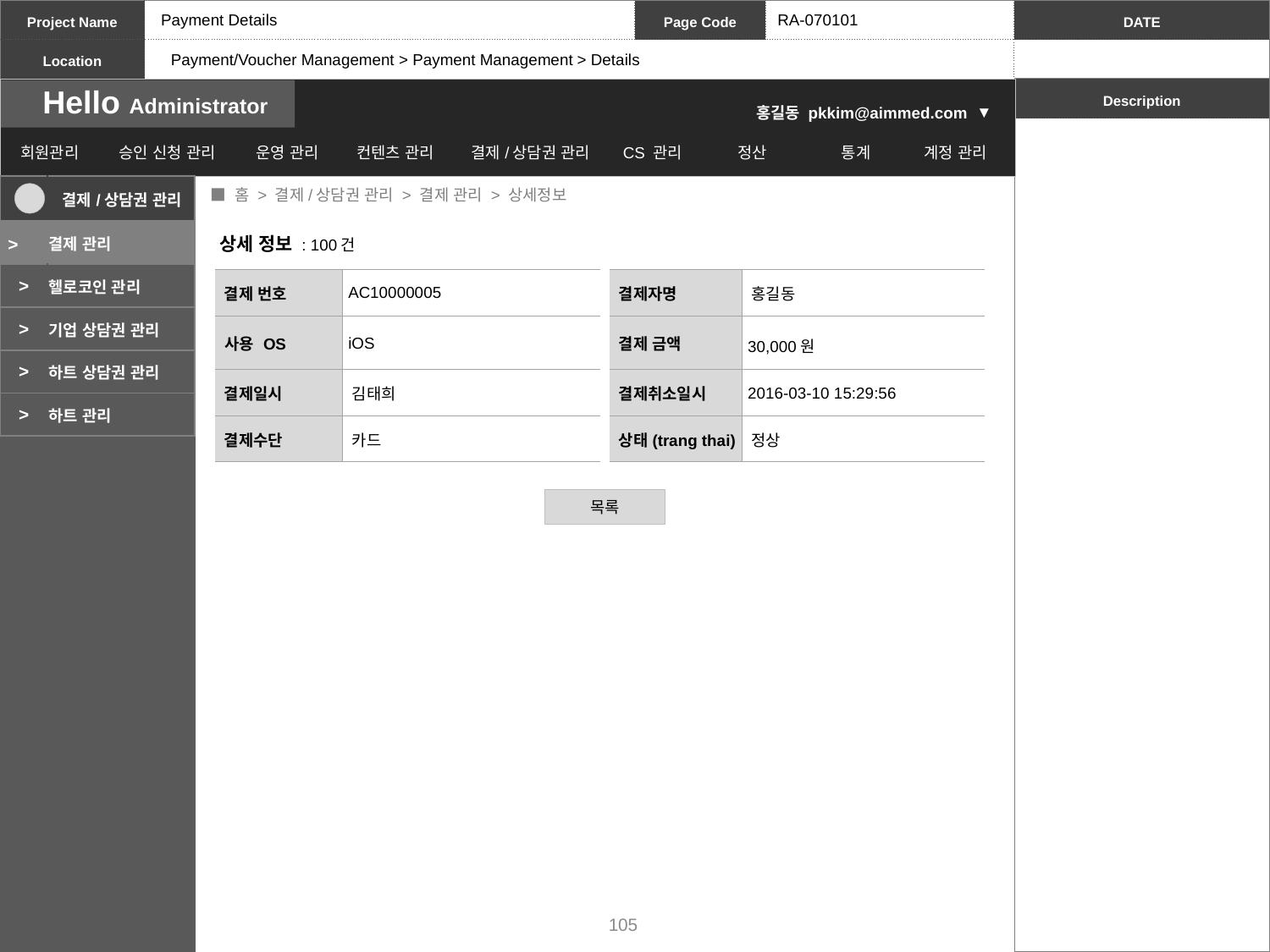

Payment Details
RA-070101
Payment/Voucher Management > Payment Management > Details
   ■ 홈 > 결제/상담권 관리 > 결제 관리 > 상세정보

|  | 결제/상담권 관리 |
| --- | --- |
| > | 결제 관리 |
| > | 헬로코인 관리 |
| > | 기업 상담권 관리 |
| > | 하트 상담권 관리 |
| > | 하트 관리 |

상세 정보 : 100건
| 결제 번호 | AC10000005 |  | 결제자명 | 홍길동 |
| --- | --- | --- | --- | --- |
| 사용 OS | iOS |  | 결제 금액 | 30,000원 |
| 결제일시 | 김태희 |  | 결제취소일시 | 2016-03-10 15:29:56 |
| 결제수단 | 카드 |  | 상태(trang thai) | 정상 |
목록
105